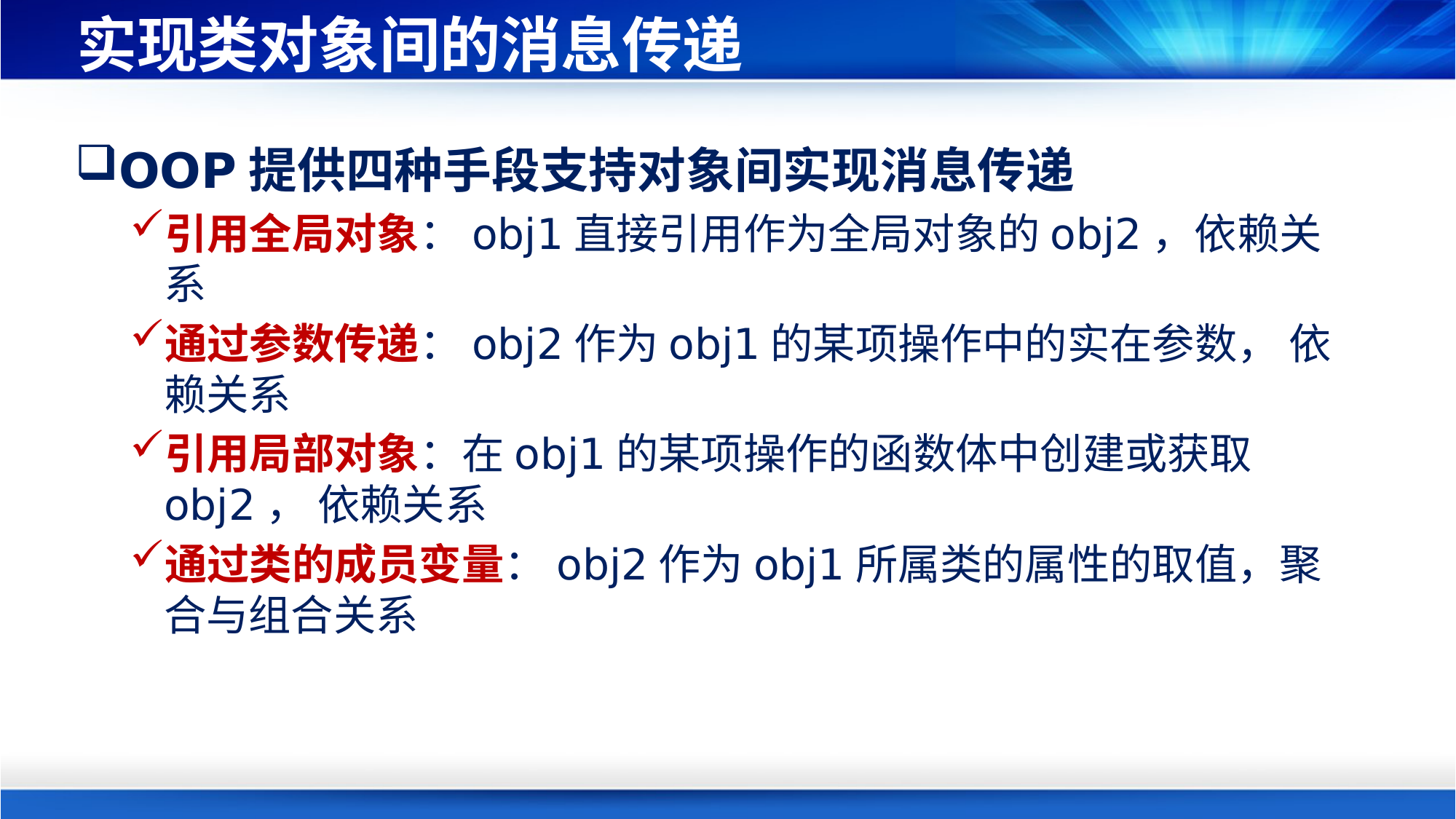

# 实现类对象间的消息传递
OOP提供四种手段支持对象间实现消息传递
引用全局对象：obj1直接引用作为全局对象的obj2，依赖关系
通过参数传递：obj2作为obj1的某项操作中的实在参数， 依赖关系
引用局部对象：在obj1的某项操作的函数体中创建或获取obj2， 依赖关系
通过类的成员变量：obj2作为obj1所属类的属性的取值，聚合与组合关系